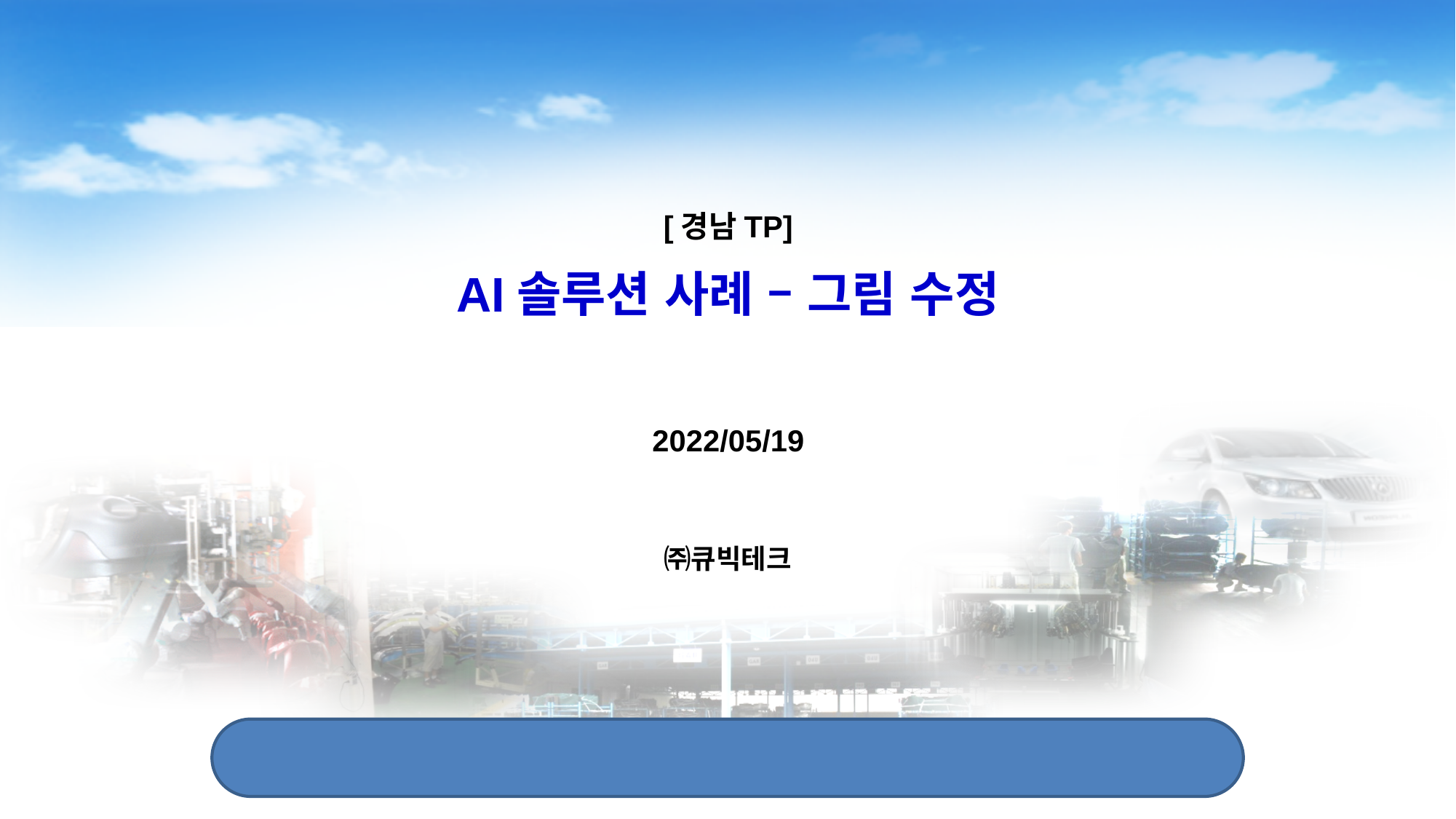

[경남TP]
AI솔루션 사례 – 그림 수정

2022/05/19

| ㈜큐빅테크 |
| --- |